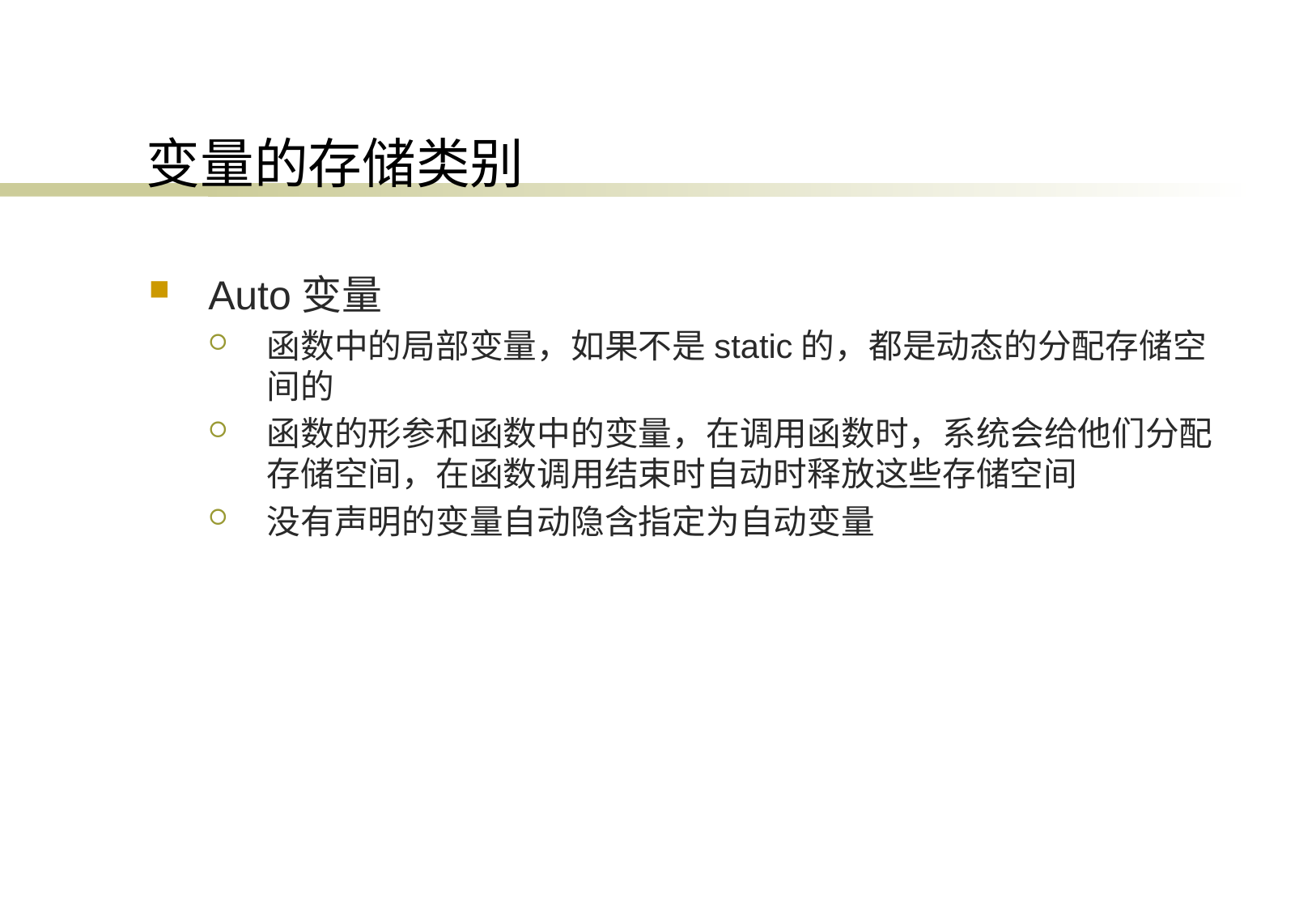

# 变量的存储类别
Auto变量
函数中的局部变量，如果不是static的，都是动态的分配存储空间的
函数的形参和函数中的变量，在调用函数时，系统会给他们分配存储空间，在函数调用结束时自动时释放这些存储空间
没有声明的变量自动隐含指定为自动变量